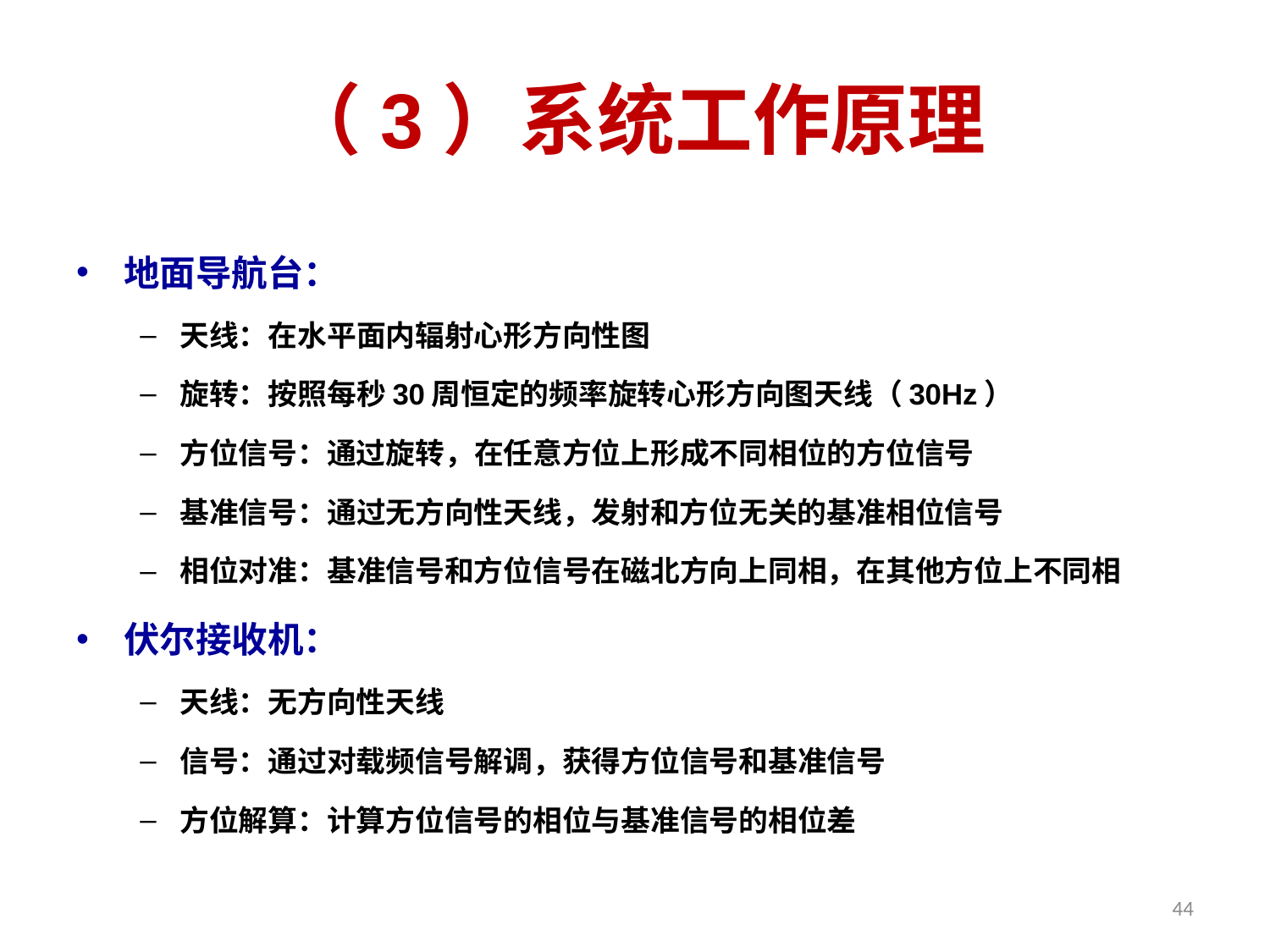

# （3）系统工作原理
地面导航台：
天线：在水平面内辐射心形方向性图
旋转：按照每秒30周恒定的频率旋转心形方向图天线（30Hz）
方位信号：通过旋转，在任意方位上形成不同相位的方位信号
基准信号：通过无方向性天线，发射和方位无关的基准相位信号
相位对准：基准信号和方位信号在磁北方向上同相，在其他方位上不同相
伏尔接收机：
天线：无方向性天线
信号：通过对载频信号解调，获得方位信号和基准信号
方位解算：计算方位信号的相位与基准信号的相位差
44